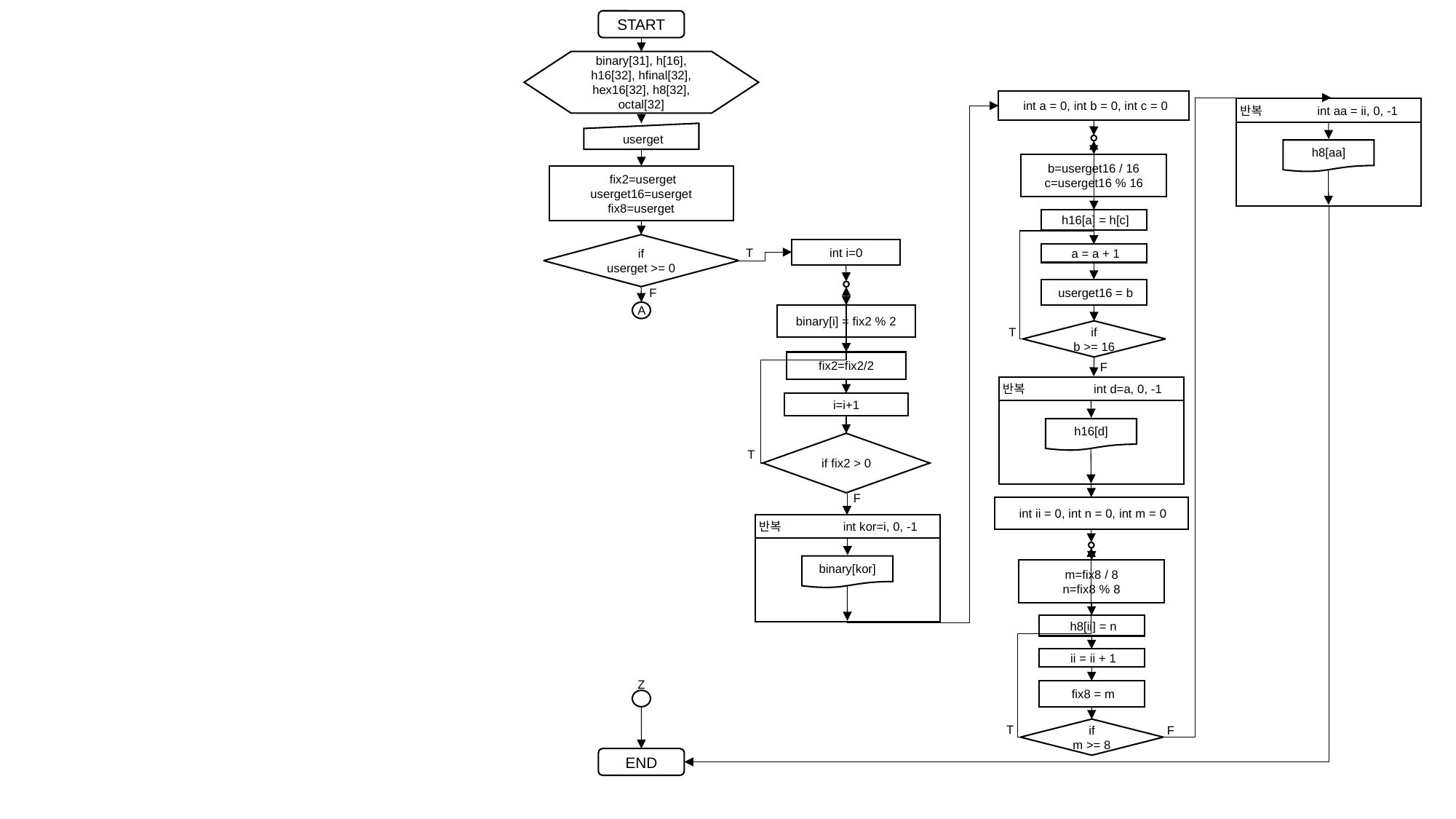

START
binary[31], h[16], h16[32], hfinal[32], hex16[32], h8[32], octal[32]
 int a = 0, int b = 0, int c = 0
 반복               int aa = ii, 0, -1
h8[aa]

b=userget16 / 16
c=userget16 % 16
 h16[a] = h[c]
int i=0
 a = a + 1
 userget16 = b

T
binary[i] = fix2 % 2
if
b >= 16
F
fix2=fix2/2
 반복                   int d=a, 0, -1
h16[d]

i=i+1
T
if fix2 > 0
F
 int ii = 0, int n = 0, int m = 0
 반복                 int kor=i, 0, -1
binary[kor]

m=fix8 / 8
n=fix8 % 8
 h8[ii] = n
 ii = ii + 1
 fix8 = m
T
F
if
m >= 8
 userget
 fix2=userget
userget16=userget
fix8=userget
T
if
userget >= 0
F
A
Z
END